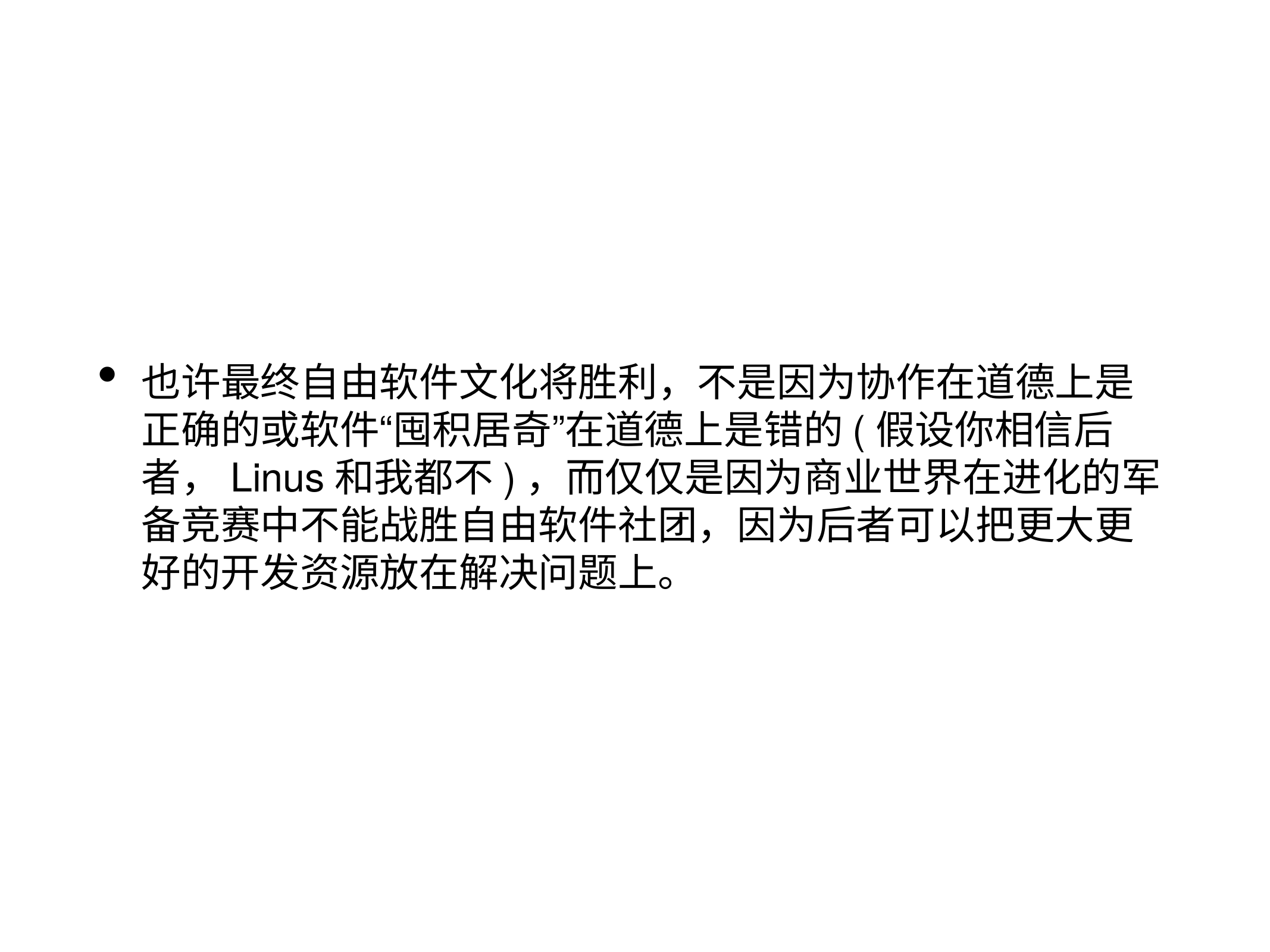

也许最终自由软件文化将胜利，不是因为协作在道德上是正确的或软件“囤积居奇”在道德上是错的(假设你相信后者，Linus和我都不)，而仅仅是因为商业世界在进化的军备竞赛中不能战胜自由软件社团，因为后者可以把更大更好的开发资源放在解决问题上。